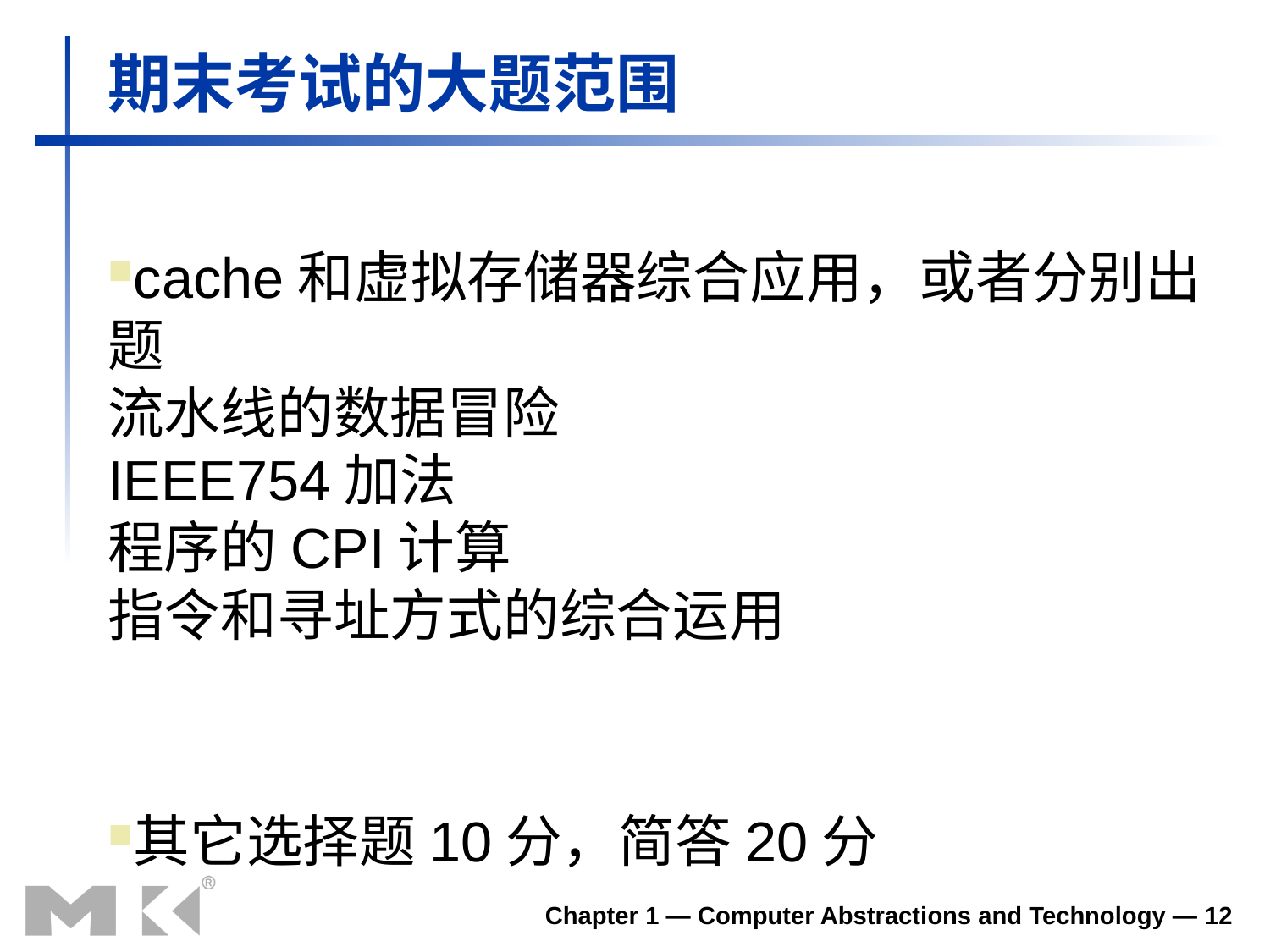

# 期末考试的大题范围

cache和虚拟存储器综合应用，或者分别出题
流水线的数据冒险
IEEE754加法
程序的CPI计算
指令和寻址方式的综合运用

其它选择题10分，简答20分

Chapter 1 — Computer Abstractions and Technology — 12